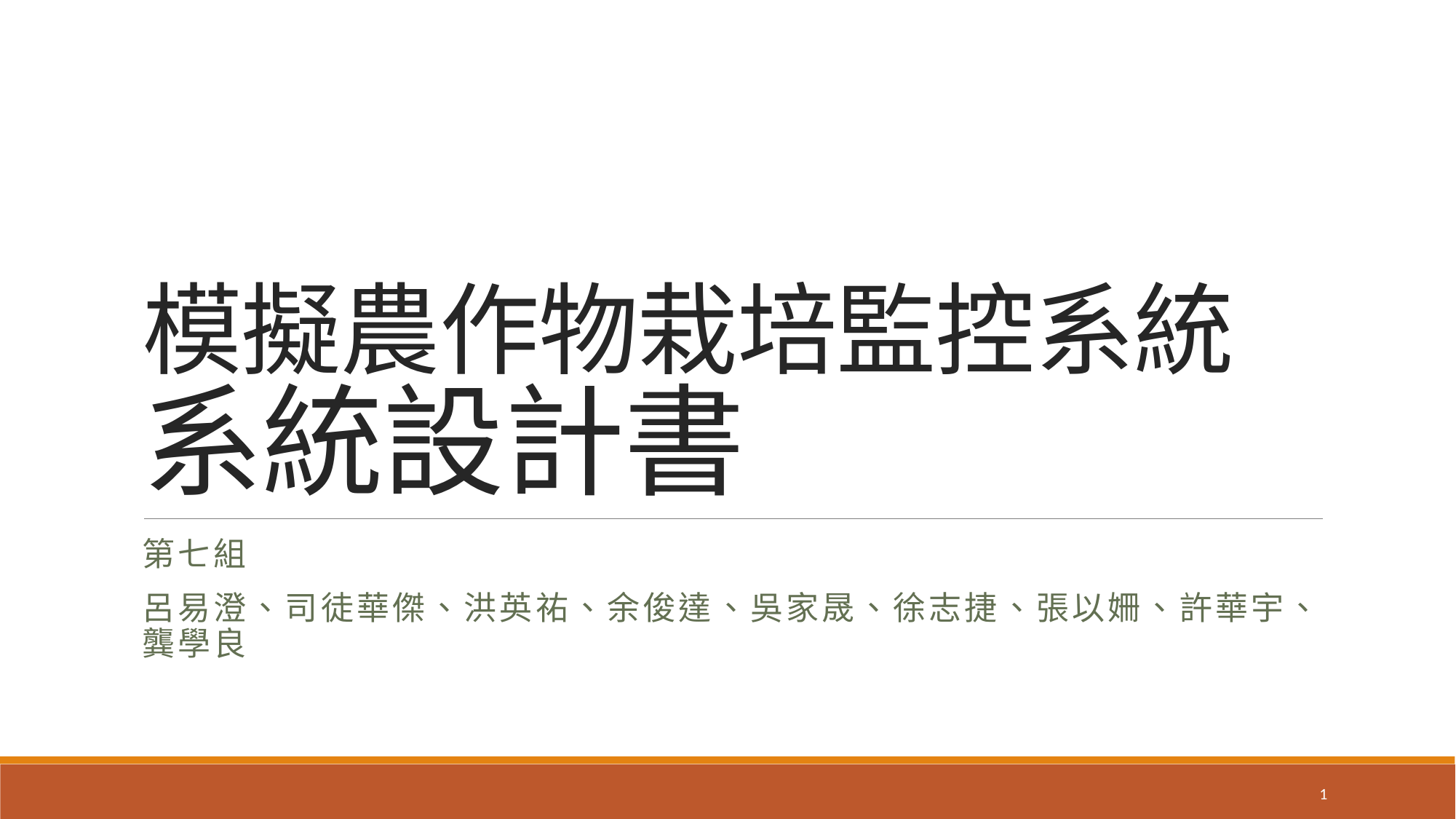

# 模擬農作物栽培監控系統 系統設計書
第七組
呂易澄、司徒華傑、洪英祐、余俊達、吳家晟、徐志捷、張以姍、許華宇、龔學良
1